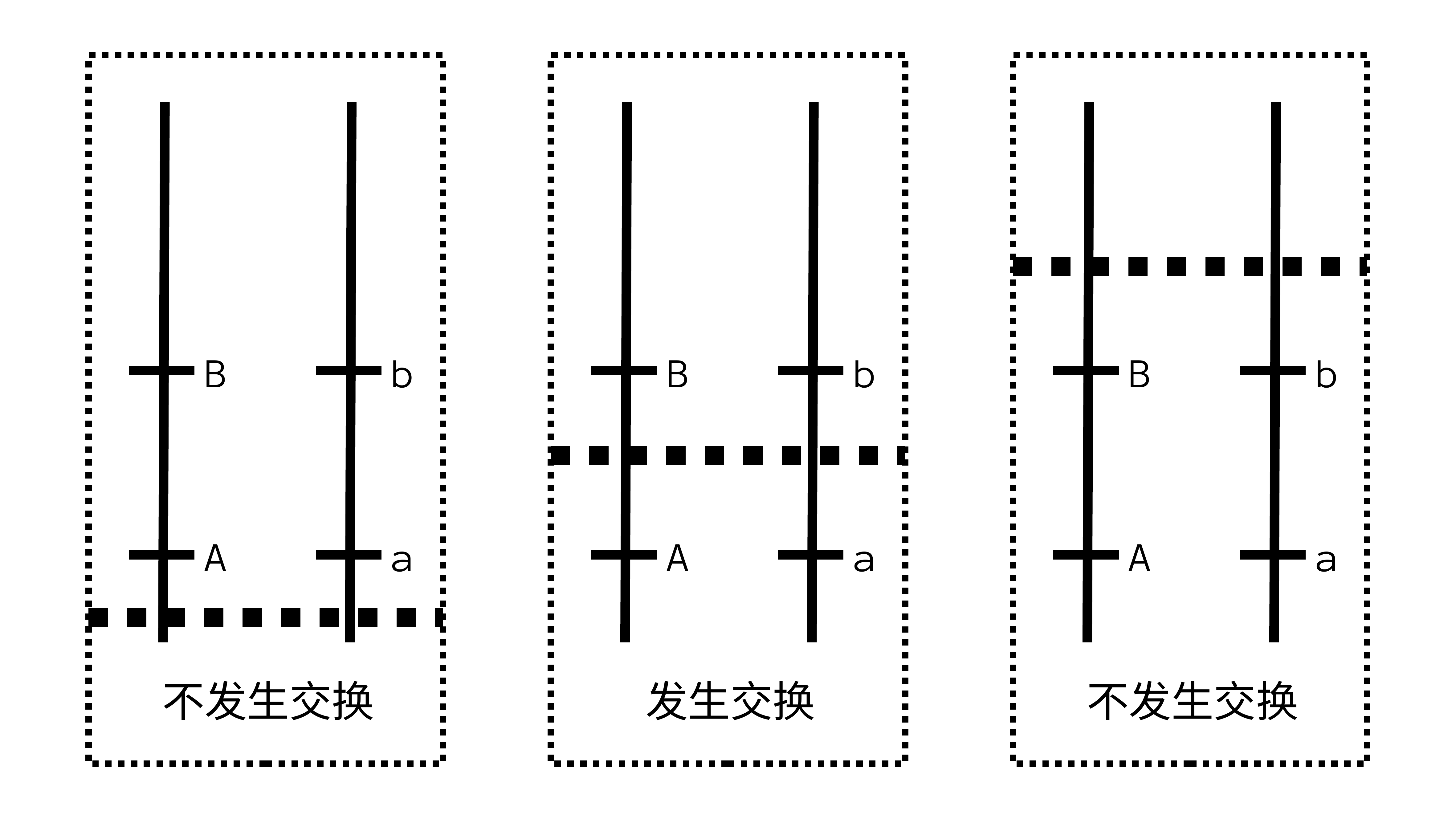

b
B
a
A
不发生交换

b
B
a
A
发生交换

b
B
a
A
不发生交换